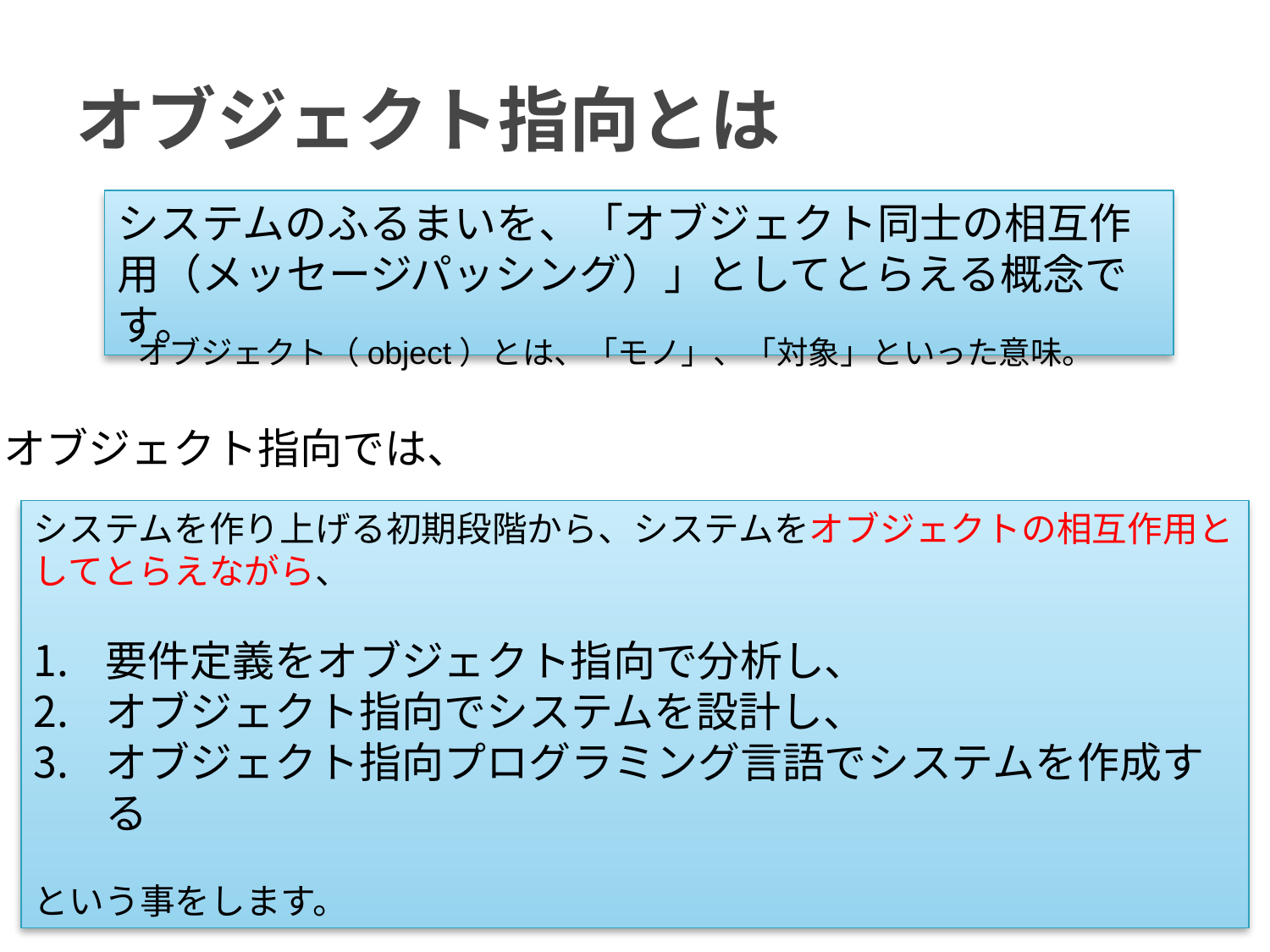

# オブジェクト指向とは
システムのふるまいを、「オブジェクト同士の相互作用（メッセージパッシング）」としてとらえる概念です。
オブジェクト（object）とは、「モノ」、「対象」といった意味。
オブジェクト指向では、
システムを作り上げる初期段階から、システムをオブジェクトの相互作用としてとらえながら、

要件定義をオブジェクト指向で分析し、
オブジェクト指向でシステムを設計し、
オブジェクト指向プログラミング言語でシステムを作成する

という事をします。